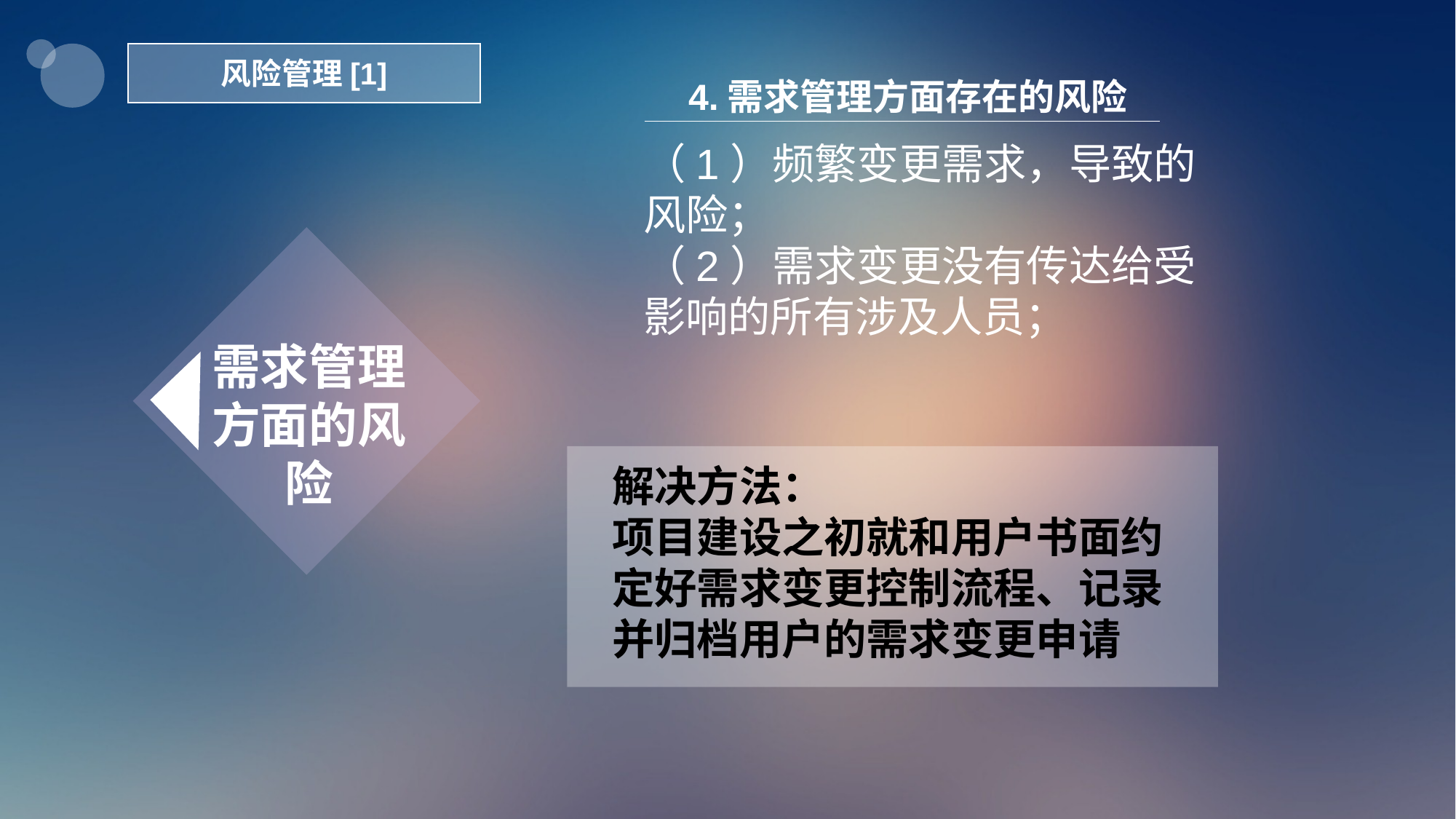

风险管理[1]
4.需求管理方面存在的风险
（1）频繁变更需求，导致的风险；
（2）需求变更没有传达给受影响的所有涉及人员；

需求管理方面的风险

解决方法：
项目建设之初就和用户书面约定好需求变更控制流程、记录并归档用户的需求变更申请